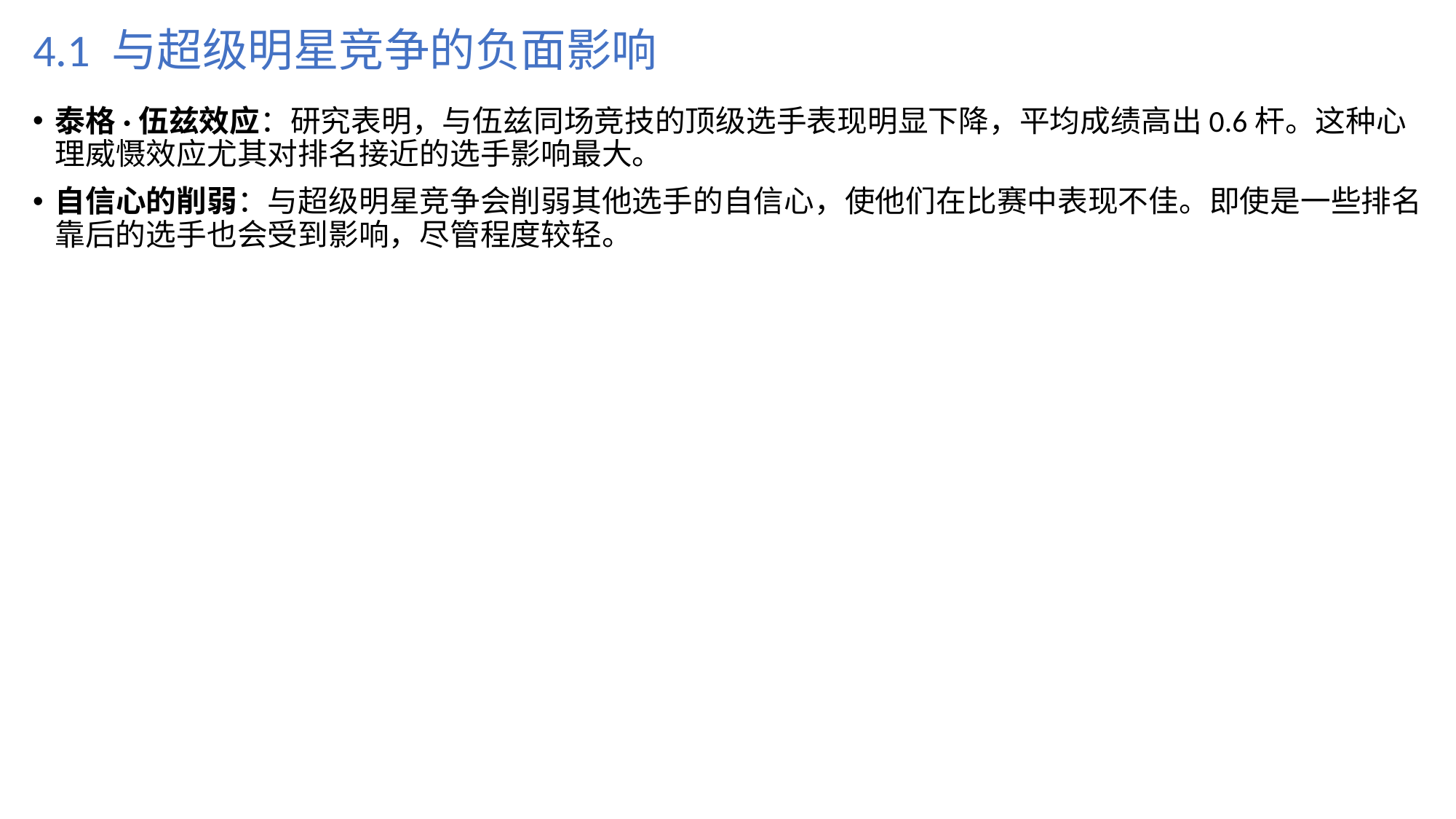

# 4.1 与超级明星竞争的负面影响
泰格·伍兹效应：研究表明，与伍兹同场竞技的顶级选手表现明显下降，平均成绩高出0.6杆。这种心理威慑效应尤其对排名接近的选手影响最大。
自信心的削弱：与超级明星竞争会削弱其他选手的自信心，使他们在比赛中表现不佳。即使是一些排名靠后的选手也会受到影响，尽管程度较轻。